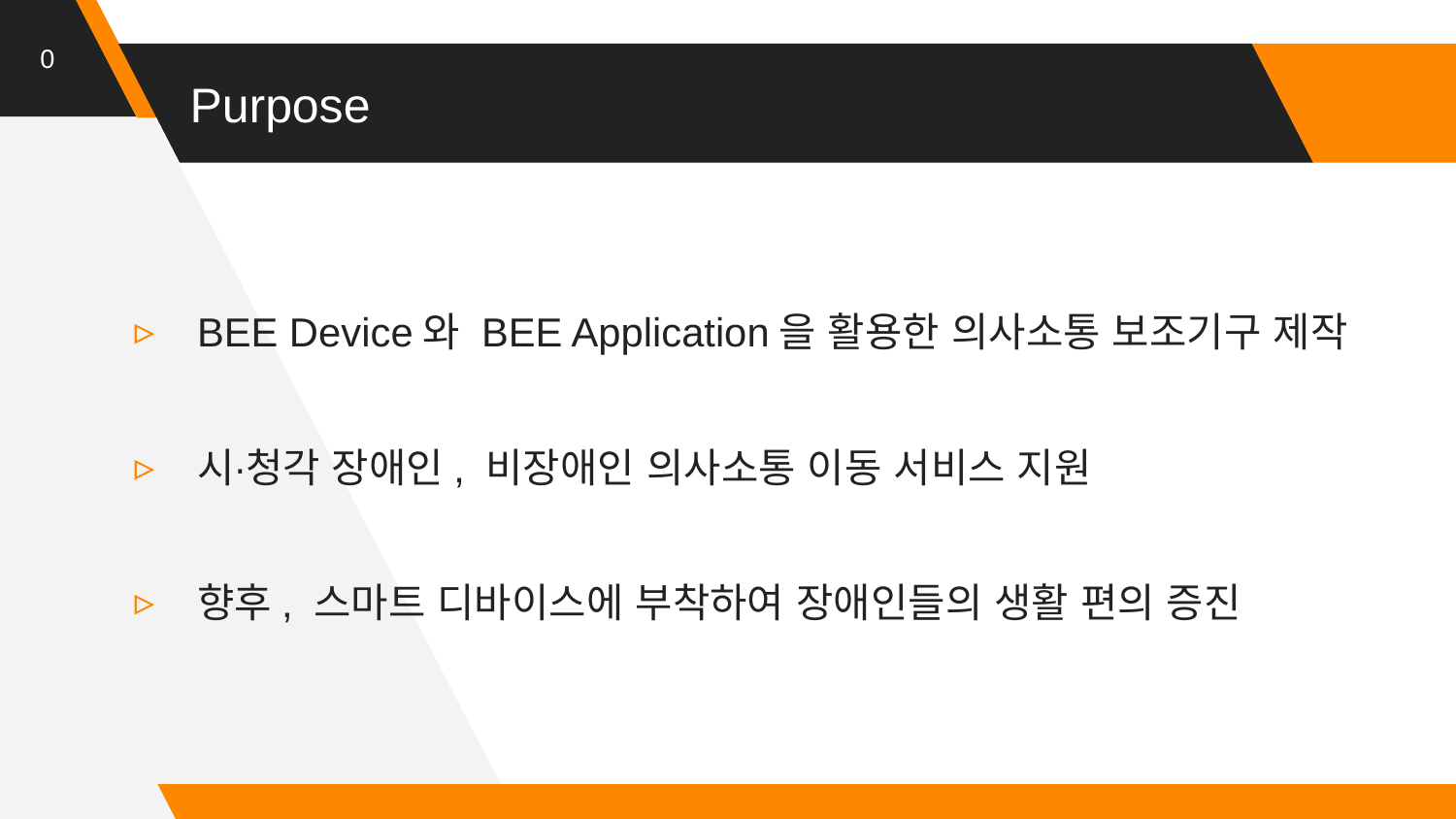

0
# Purpose
BEE Device와 BEE Application을 활용한 의사소통 보조기구 제작

시∙청각 장애인, 비장애인 의사소통 이동 서비스 지원

향후, 스마트 디바이스에 부착하여 장애인들의 생활 편의 증진